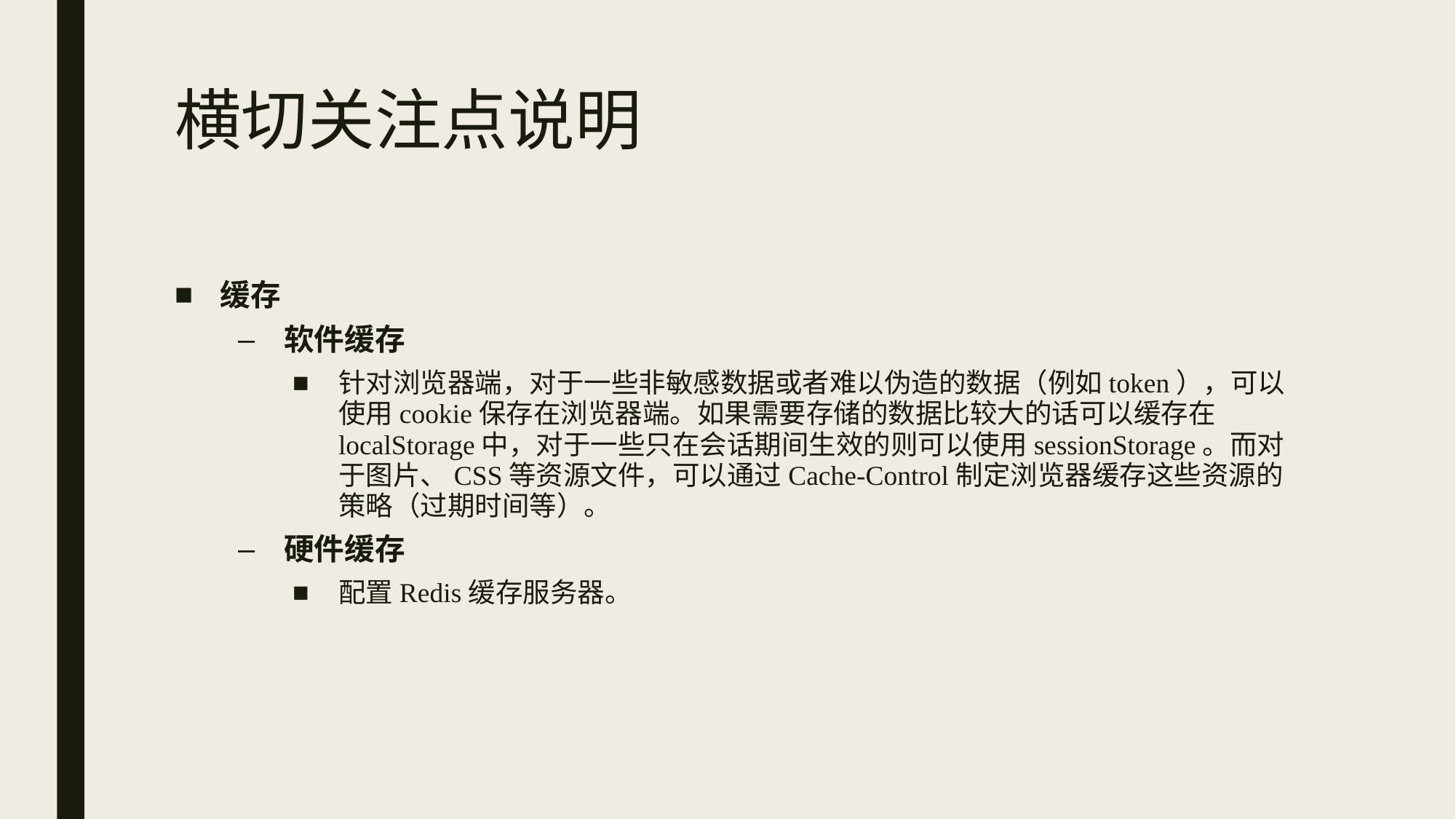

# 横切关注点说明
缓存
软件缓存
针对浏览器端，对于一些非敏感数据或者难以伪造的数据（例如token），可以使用cookie保存在浏览器端。如果需要存储的数据比较大的话可以缓存在localStorage中，对于一些只在会话期间生效的则可以使用sessionStorage。而对于图片、CSS等资源文件，可以通过Cache-Control制定浏览器缓存这些资源的策略（过期时间等）。
硬件缓存
配置Redis缓存服务器。